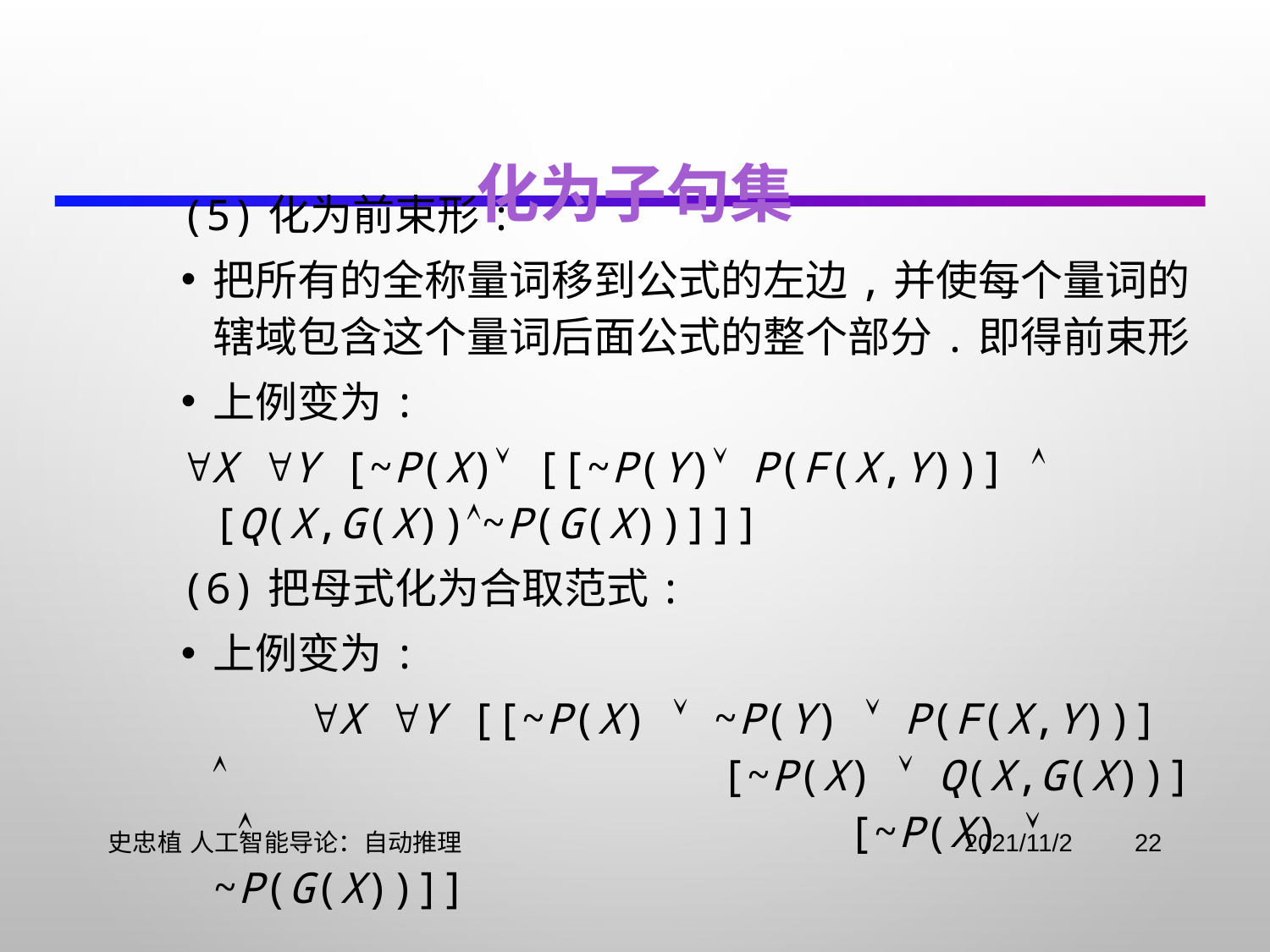

# 化为子句集
(5)化为前束形:
把所有的全称量词移到公式的左边,并使每个量词的辖域包含这个量词后面公式的整个部分.即得前束形
上例变为:
∀x ∀y [~P(x)∨ [[~P(y)∨ P(f(x,y))] ∧ [Q(x,g(x))∧~P(g(x))]]]
(6)把母式化为合取范式:
上例变为:
     ∀x ∀y [[~P(x) ∨ ~P(y) ∨ P(f(x,y))] ∧ 				[~P(x) ∨ Q(x,g(x))]  ∧ 					[~P(x) ∨ ~P(g(x))]]
史忠植 人工智能导论：自动推理
2021/11/2
22